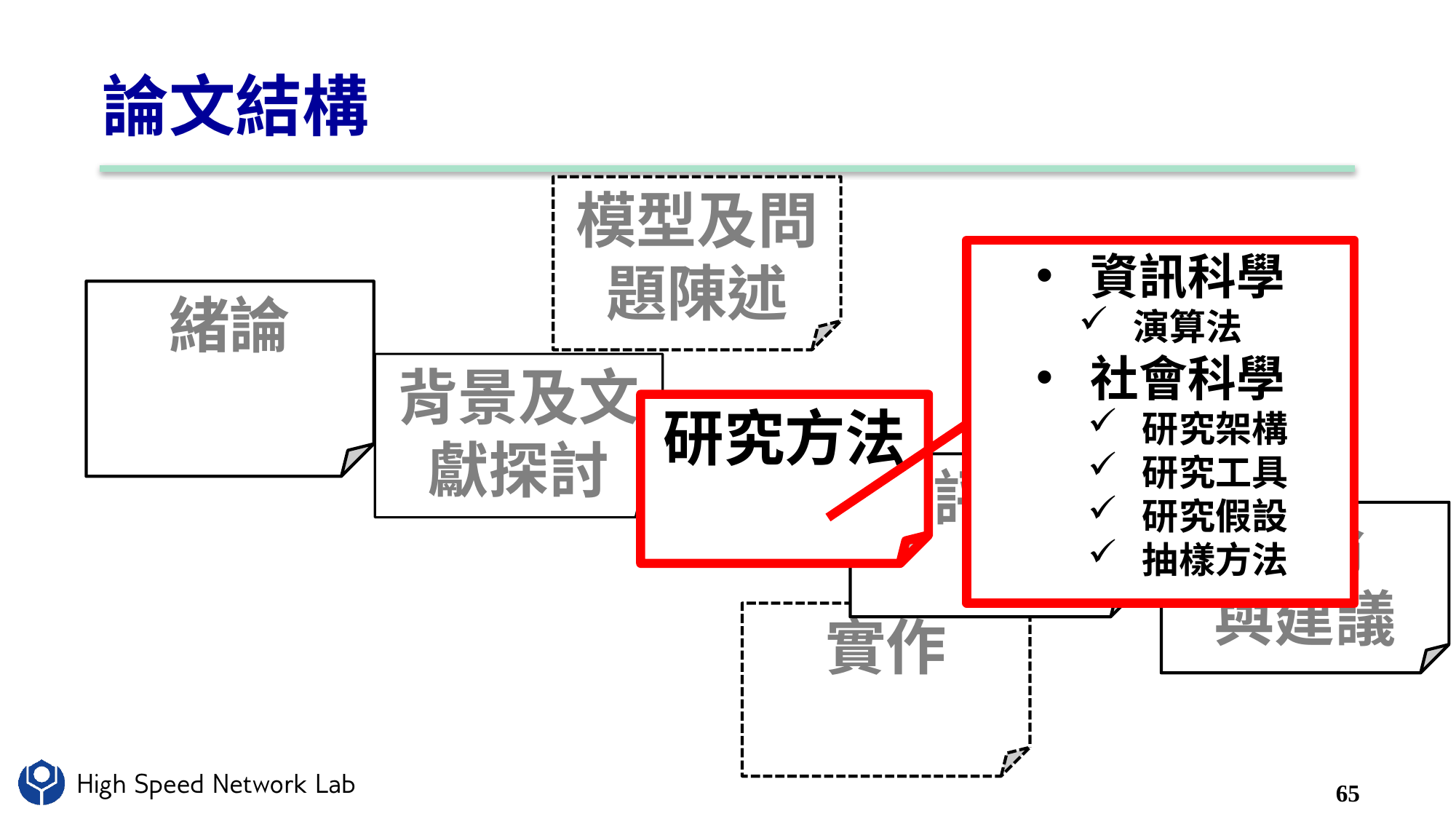

# 論文結構
模型及問題陳述

資訊科學
演算法
社會科學
研究架構
研究工具
研究假設
抽樣方法

緒論
背景及文獻探討
研究方法
評估
結論
與建議
實作
65